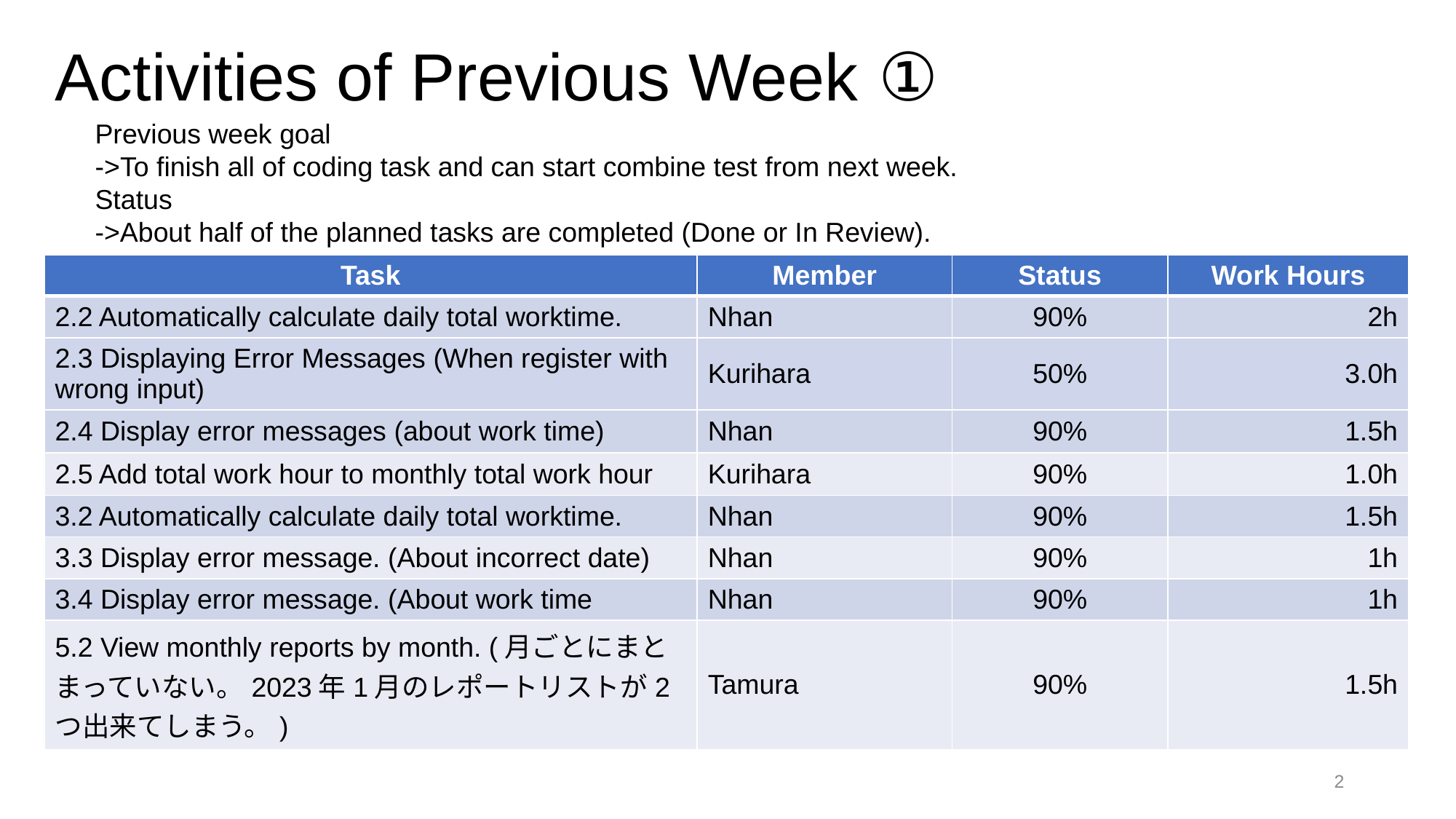

# Activities of Previous Week ①
Previous week goal
->To finish all of coding task and can start combine test from next week.
Status
->About half of the planned tasks are completed (Done or In Review).
| Task | Member | Status | Work Hours |
| --- | --- | --- | --- |
| 2.2 Automatically calculate daily total worktime. | Nhan | 90% | 2h |
| 2.3 Displaying Error Messages (When register with wrong input) | Kurihara | 50% | 3.0h |
| 2.4 Display error messages (about work time) | Nhan | 90% | 1.5h |
| 2.5 Add total work hour to monthly total work hour | Kurihara | 90% | 1.0h |
| 3.2 Automatically calculate daily total worktime. | Nhan | 90% | 1.5h |
| 3.3 Display error message. (About incorrect date) | Nhan | 90% | 1h |
| 3.4 Display error message. (About work time | Nhan | 90% | 1h |
| 5.2 View monthly reports by month. (月ごとにまとまっていない。2023年1月のレポートリストが2つ出来てしまう。) | Tamura | 90% | 1.5h |
Ready: 10%
In progress: 10~90%
In review: 90%
Done: 100%
2